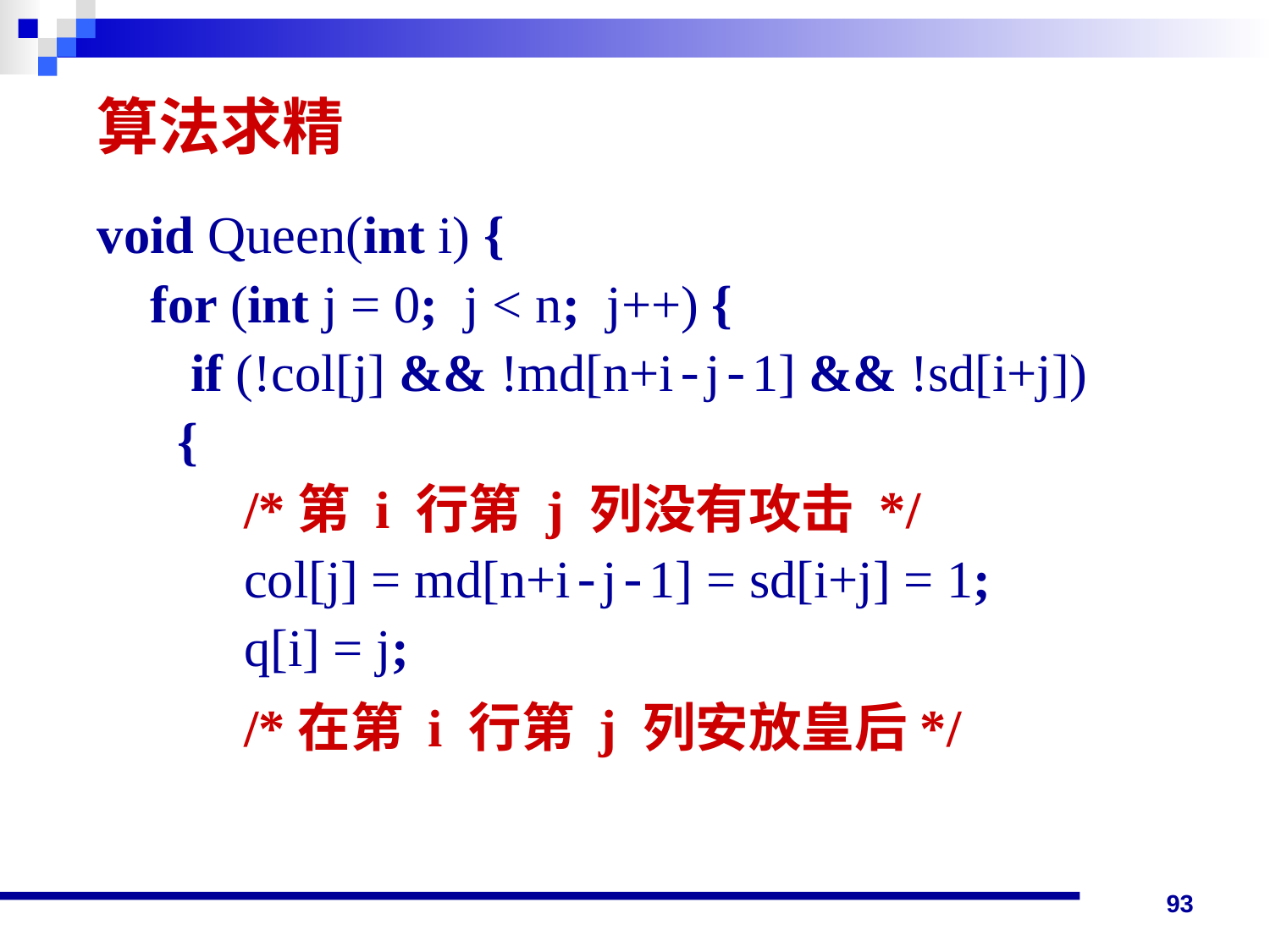

算法求精

void Queen(int i) {
    for (int j = 0;  j < n;  j++) {
       if (!col[j] && !md[n+i-j-1] && !sd[i+j])
      {
           /*第 i 行第 j 列没有攻击 */
           col[j] = md[n+i-j-1] = sd[i+j] = 1;
           q[i] = j;
           /*在第 i 行第 j 列安放皇后*/
93